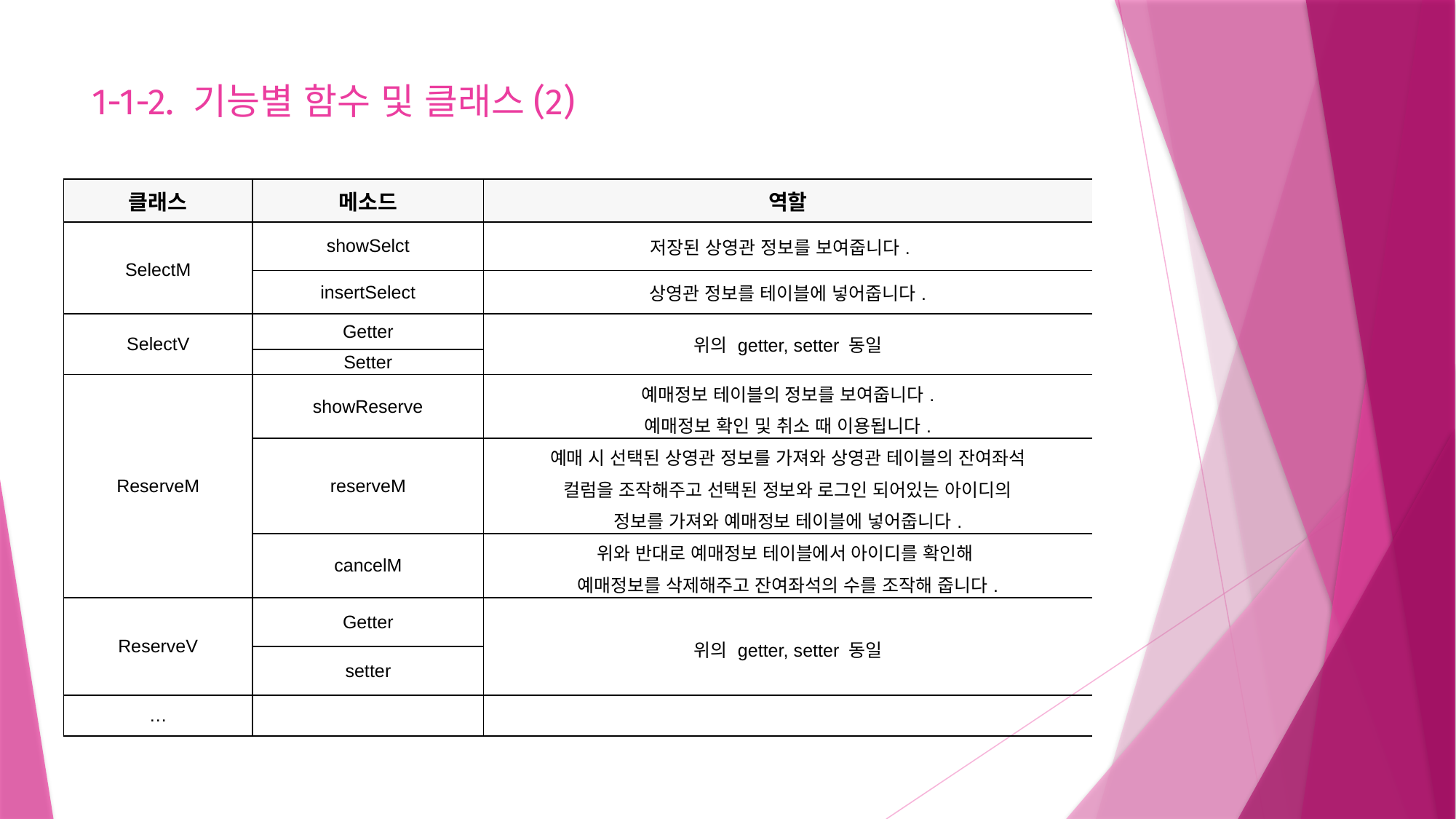

# 1-1-2. 기능별 함수 및 클래스(2)
| 클래스 | 메소드 | 역할 |
| --- | --- | --- |
| SelectM | showSelct | 저장된 상영관 정보를 보여줍니다. |
|  | insertSelect | 상영관 정보를 테이블에 넣어줍니다. |
| SelectV | Getter | 위의 getter, setter 동일 |
|  | Setter |  |
| ReserveM | showReserve | 예매정보 테이블의 정보를 보여줍니다. 예매정보 확인 및 취소 때 이용됩니다. |
|  | reserveM | 예매 시 선택된 상영관 정보를 가져와 상영관 테이블의 잔여좌석 컬럼을 조작해주고 선택된 정보와 로그인 되어있는 아이디의 정보를 가져와 예매정보 테이블에 넣어줍니다. |
|  | cancelM | 위와 반대로 예매정보 테이블에서 아이디를 확인해 예매정보를 삭제해주고 잔여좌석의 수를 조작해 줍니다. |
| ReserveV | Getter | 위의 getter, setter 동일 |
|  | setter |  |
| … |  |  |